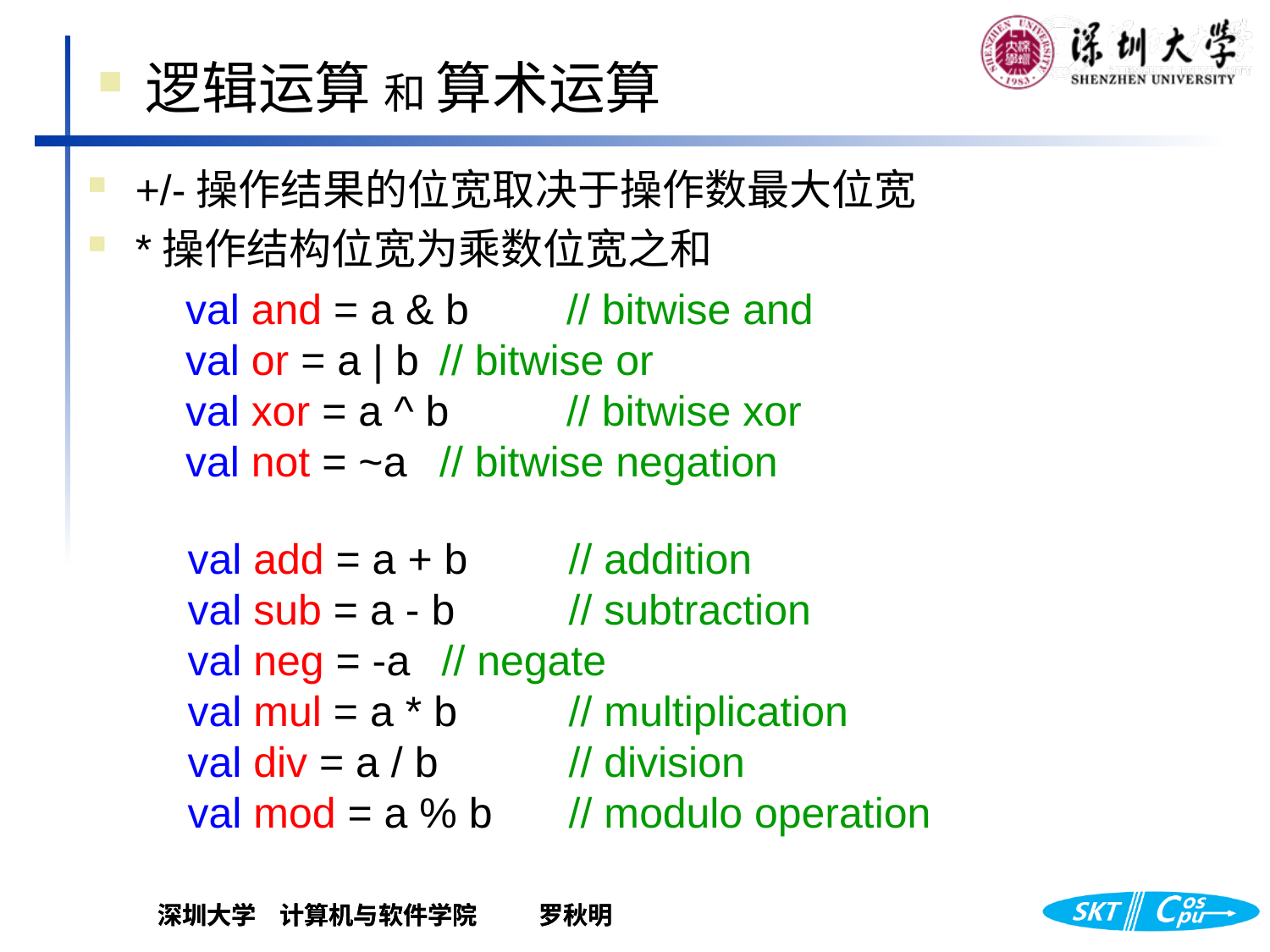

逻辑运算 和 算术运算
+/-操作结果的位宽取决于操作数最大位宽
*操作结构位宽为乘数位宽之和
val and = a & b 	// bitwise and
val or = a | b 	// bitwise or
val xor = a ^ b 	// bitwise xor
val not = ~a 	// bitwise negation
val add = a + b 	// addition
val sub = a - b 	// subtraction
val neg = -a 	// negate
val mul = a * b 	// multiplication
val div = a / b 	// division
val mod = a % b 	// modulo operation